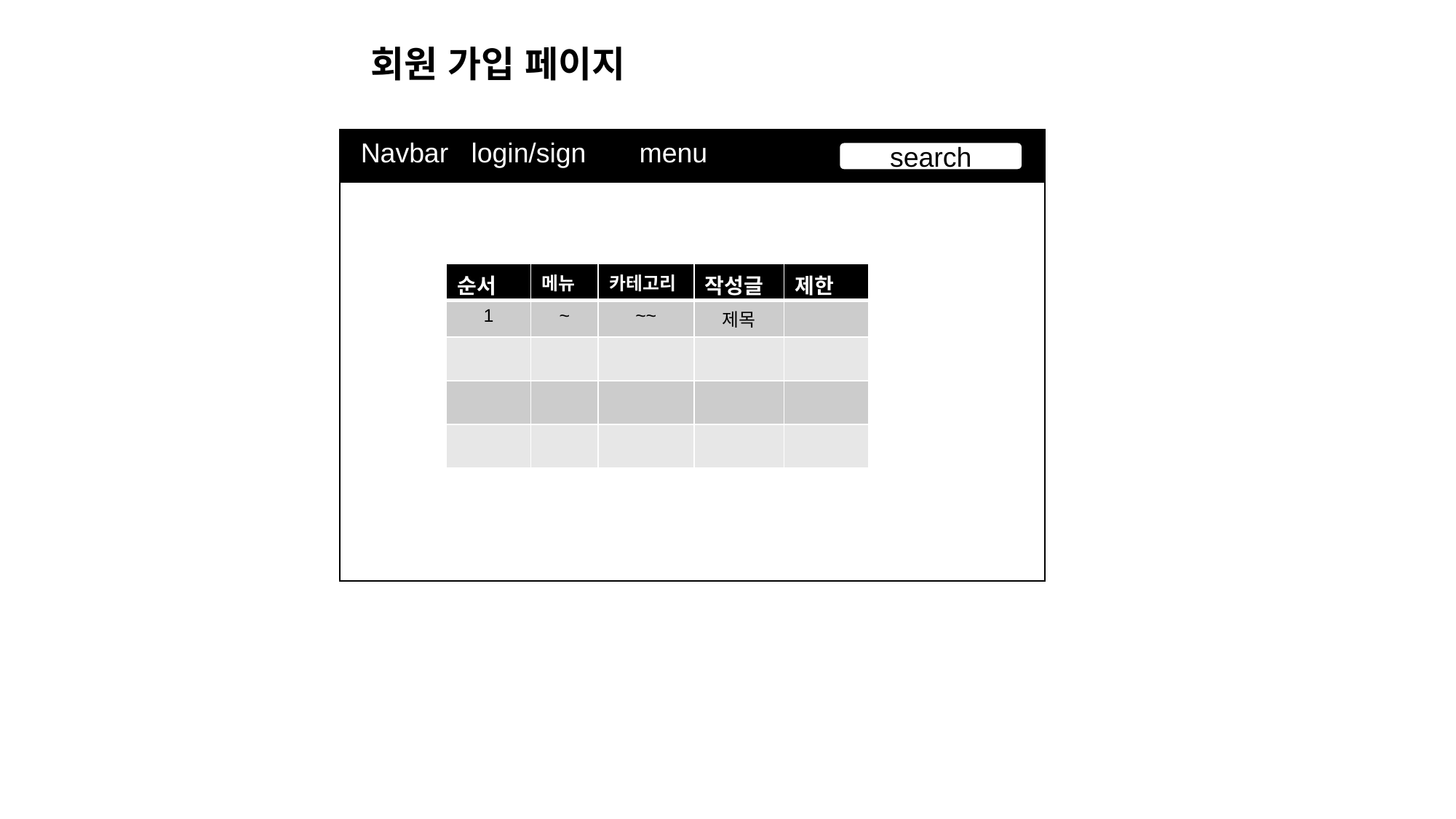

회원 가입 페이지

Navbar   login/sign       menu
search
| 순서 | 메뉴 | 카테고리 | 작성글 | 제한 |
| --- | --- | --- | --- | --- |
| 1 | ~ | ~~ | 제목 |  |
|  |  |  |  |  |
|  |  |  |  |  |
|  |  |  |  |  |